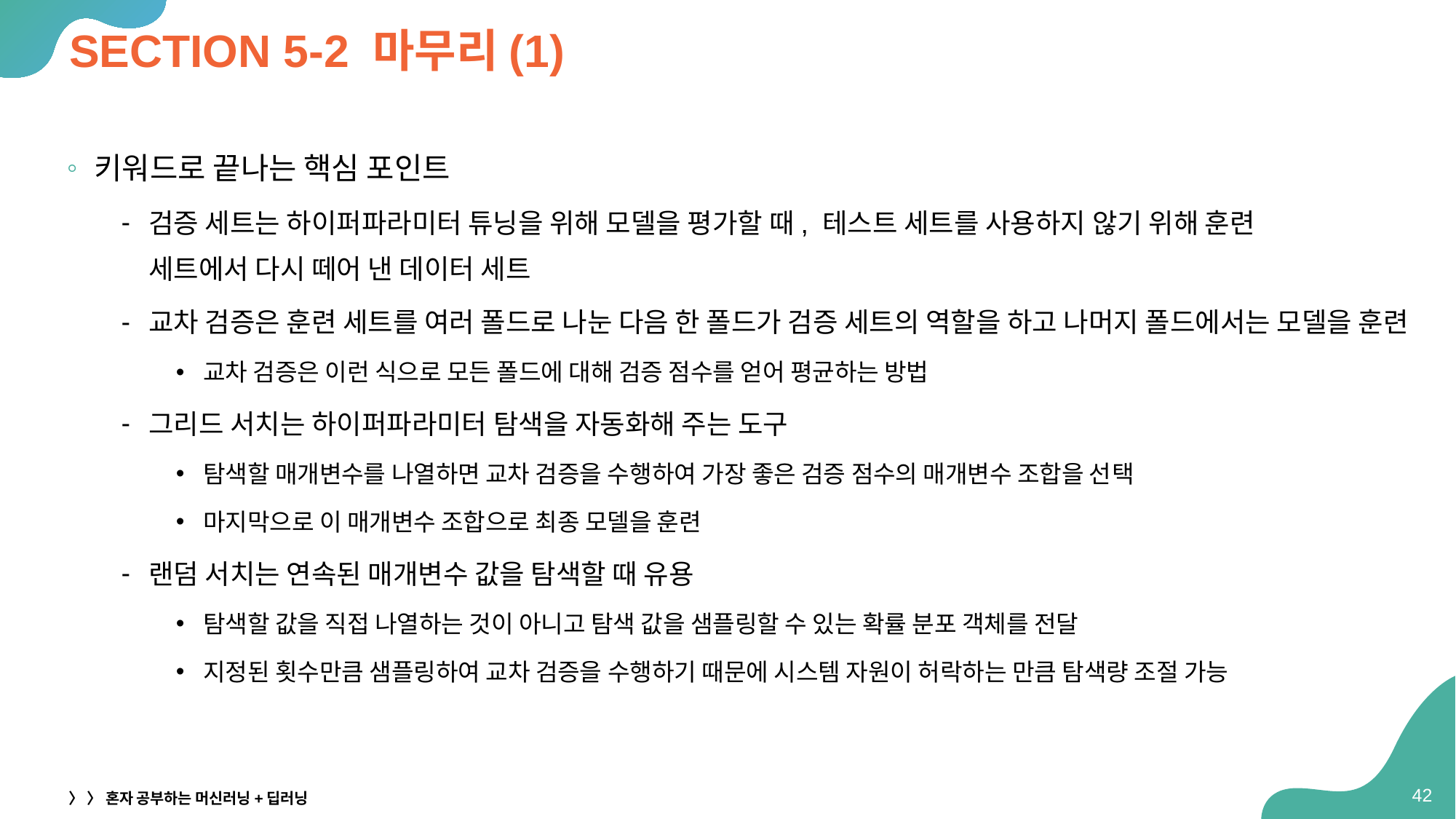

# SECTION 5-2 마무리(1)
키워드로 끝나는 핵심 포인트
검증 세트는 하이퍼파라미터 튜닝을 위해 모델을 평가할 때, 테스트 세트를 사용하지 않기 위해 훈련
세트에서 다시 떼어 낸 데이터 세트
교차 검증은 훈련 세트를 여러 폴드로 나눈 다음 한 폴드가 검증 세트의 역할을 하고 나머지 폴드에서는 모델을 훈련
교차 검증은 이런 식으로 모든 폴드에 대해 검증 점수를 얻어 평균하는 방법
그리드 서치는 하이퍼파라미터 탐색을 자동화해 주는 도구
탐색할 매개변수를 나열하면 교차 검증을 수행하여 가장 좋은 검증 점수의 매개변수 조합을 선택
마지막으로 이 매개변수 조합으로 최종 모델을 훈련
랜덤 서치는 연속된 매개변수 값을 탐색할 때 유용
탐색할 값을 직접 나열하는 것이 아니고 탐색 값을 샘플링할 수 있는 확률 분포 객체를 전달
지정된 횟수만큼 샘플링하여 교차 검증을 수행하기 때문에 시스템 자원이 허락하는 만큼 탐색량 조절 가능
42
〉 〉 혼자 공부하는 머신러닝+딥러닝